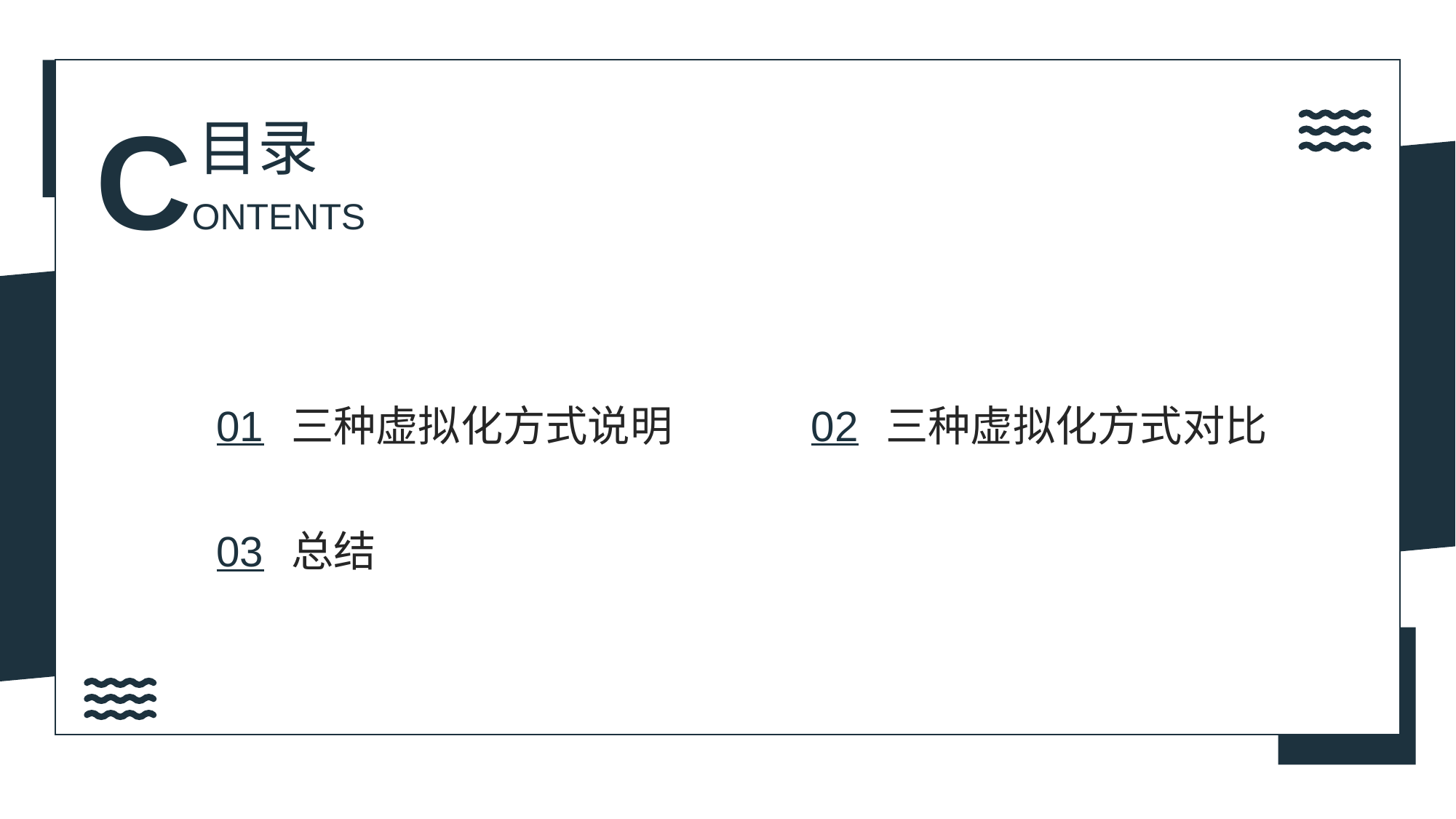

CONTENTS
目录

01
02
三种虚拟化方式对比
三种虚拟化方式说明
总结
03